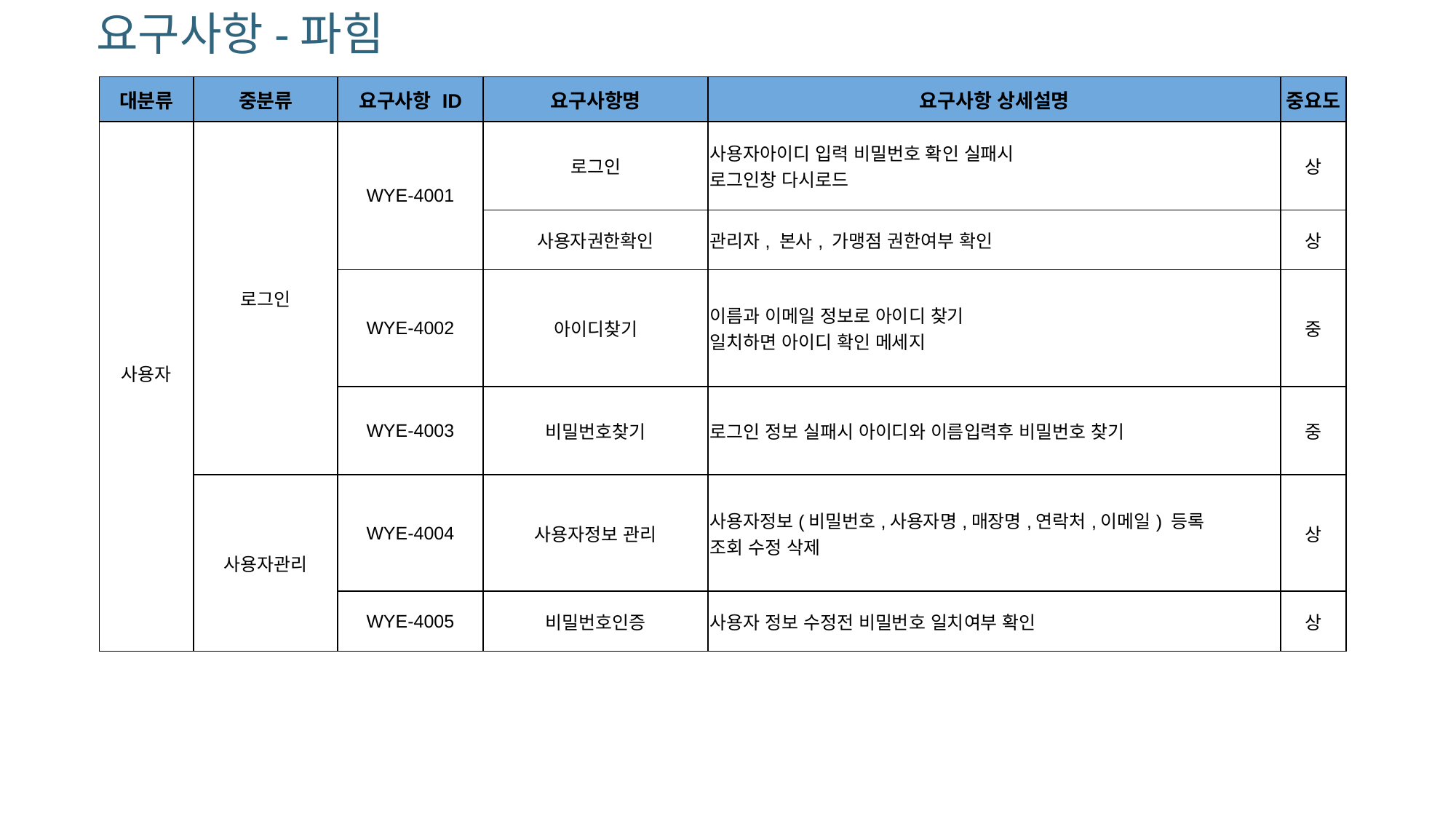

요구사항-파힘
| 대분류 | 중분류 | 요구사항 ID | 요구사항명 | 요구사항 상세설명 | 중요도 |
| --- | --- | --- | --- | --- | --- |
| 사용자 | 로그인 | WYE-4001 | 로그인 | 사용자아이디 입력 비밀번호 확인 실패시 로그인창 다시로드 | 상 |
|  |  |  | 사용자권한확인 | 관리자, 본사, 가맹점 권한여부 확인 | 상 |
|  |  | WYE-4002 | 아이디찾기 | 이름과 이메일 정보로 아이디 찾기 일치하면 아이디 확인 메세지 | 중 |
|  |  | WYE-4003 | 비밀번호찾기 | 로그인 정보 실패시 아이디와 이름입력후 비밀번호 찾기 | 중 |
|  | 사용자관리 | WYE-4004 | 사용자정보 관리 | 사용자정보(비밀번호,사용자명,매장명,연락처,이메일) 등록 조회 수정 삭제 | 상 |
|  |  | WYE-4005 | 비밀번호인증 | 사용자 정보 수정전 비밀번호 일치여부 확인 | 상 |